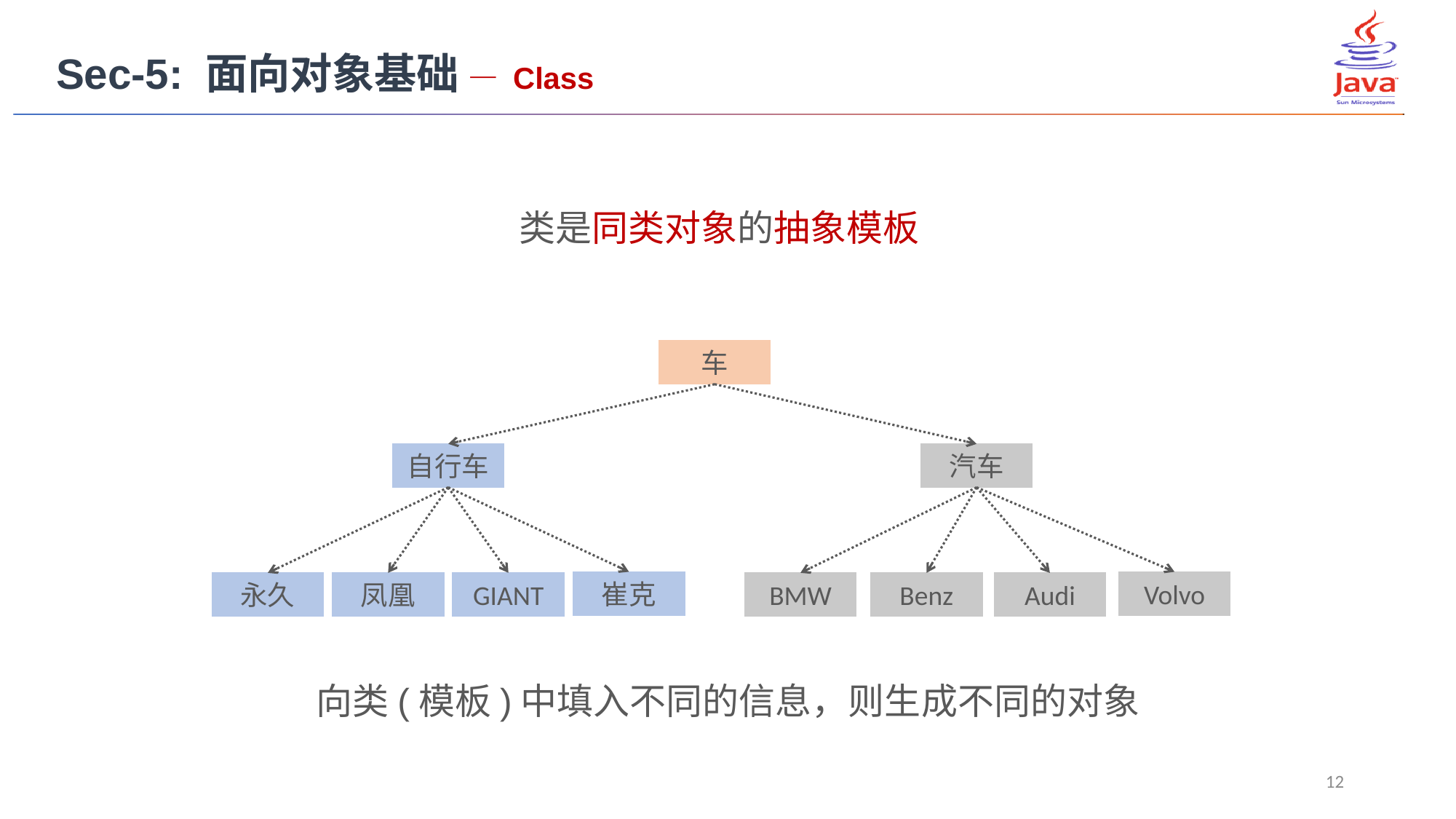

Sec-5: 面向对象基础 — Class
类是同类对象的抽象模板
车
自行车
汽车
崔克
Volvo
永久
凤凰
GIANT
BMW
Benz
Audi
向类(模板)中填入不同的信息，则生成不同的对象
12